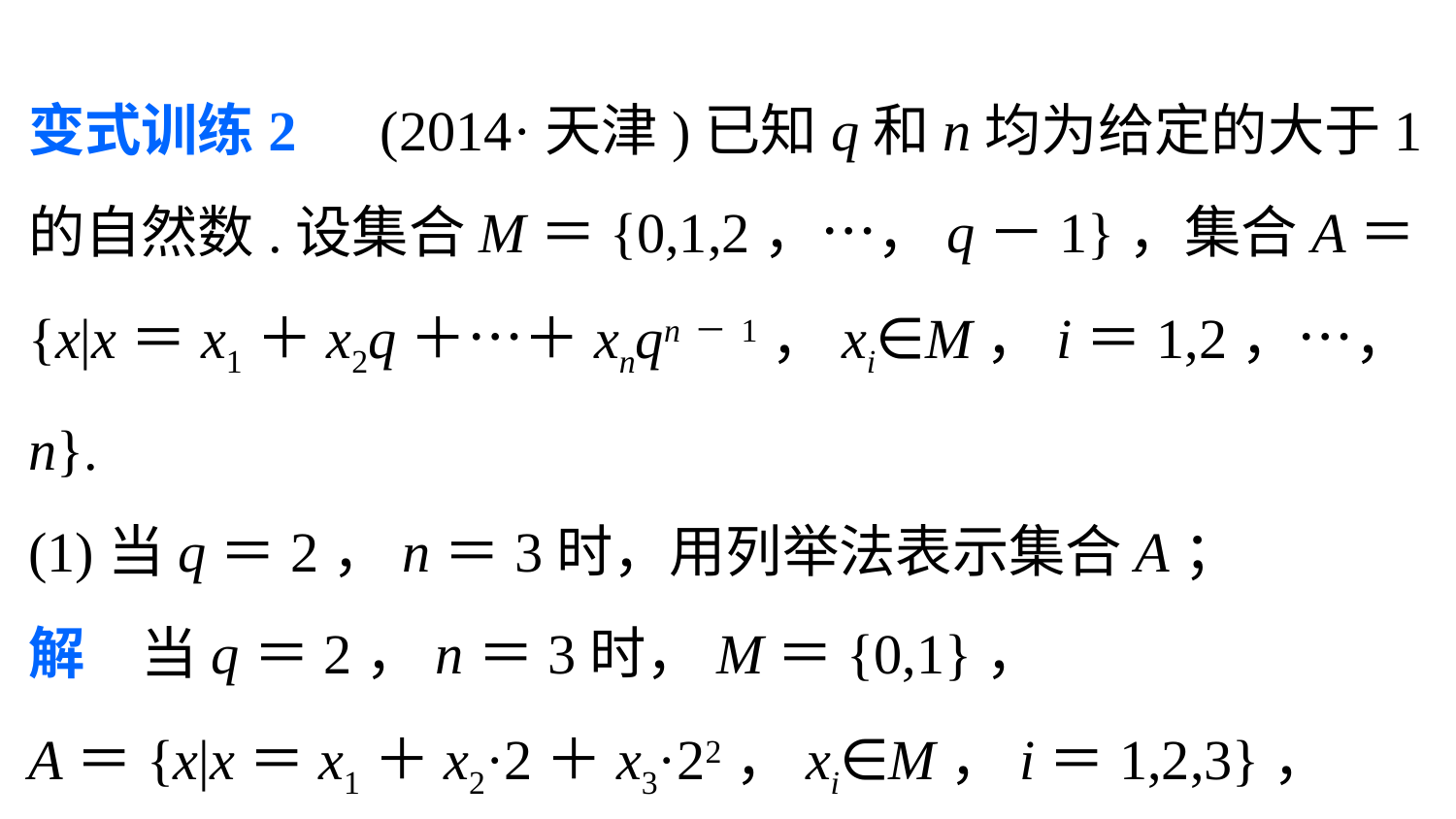

变式训练2　(2014·天津)已知q和n均为给定的大于1的自然数.设集合M＝{0,1,2，…，q－1}，集合A＝{x|x＝x1＋x2q＋…＋xnqn－1，xi∈M，i＝1,2，…，n}.
(1)当q＝2，n＝3时，用列举法表示集合A；
解　当q＝2，n＝3时，M＝{0,1}，
A＝{x|x＝x1＋x2·2＋x3·22，xi∈M，i＝1,2,3}，
可得，A＝{0,1,2,3,4,5,6,7}.